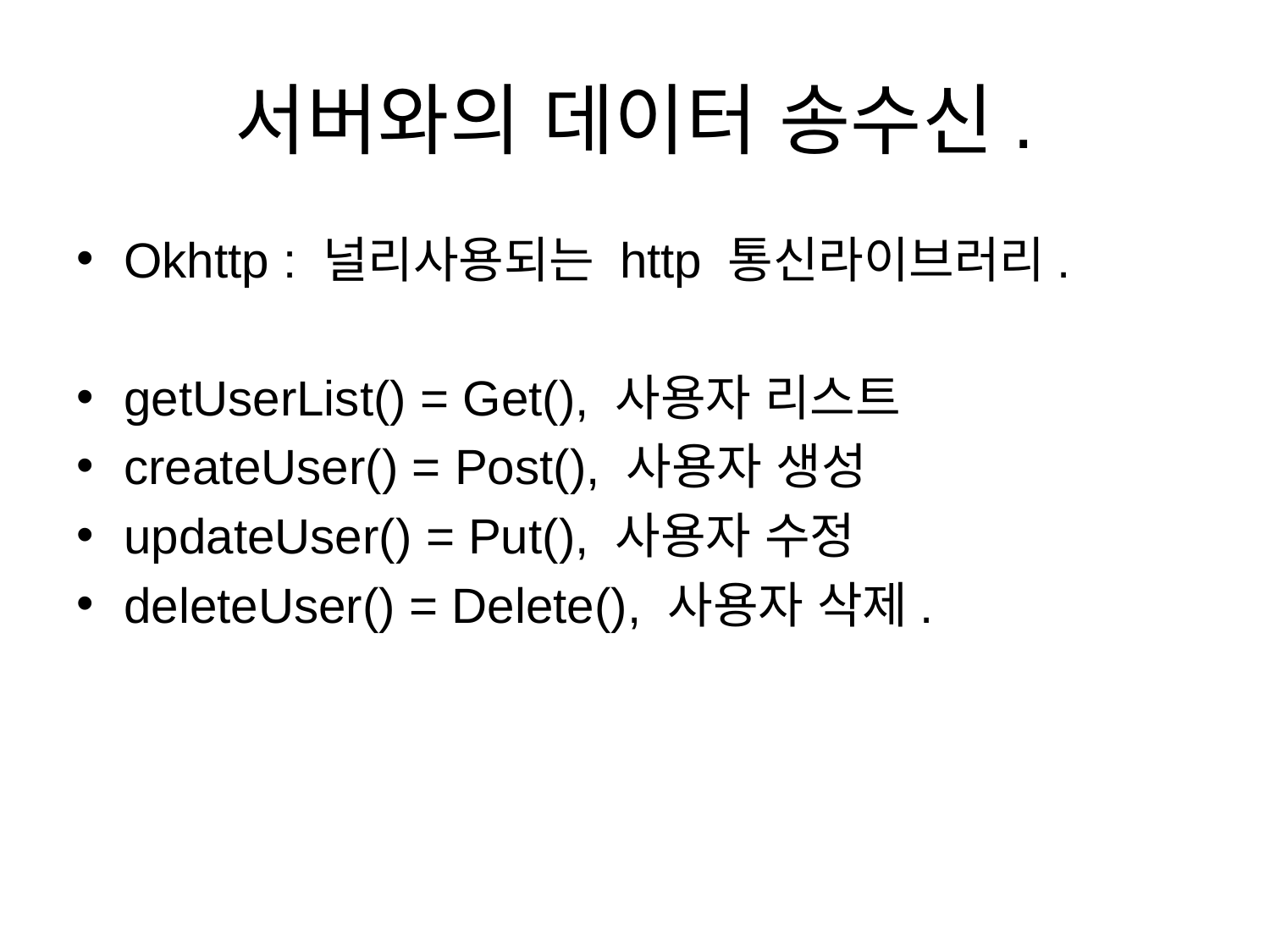

# 서버와의 데이터 송수신.
Okhttp : 널리사용되는 http 통신라이브러리.

getUserList() = Get(), 사용자 리스트
createUser() = Post(), 사용자 생성
updateUser() = Put(), 사용자 수정
deleteUser() = Delete(), 사용자 삭제.